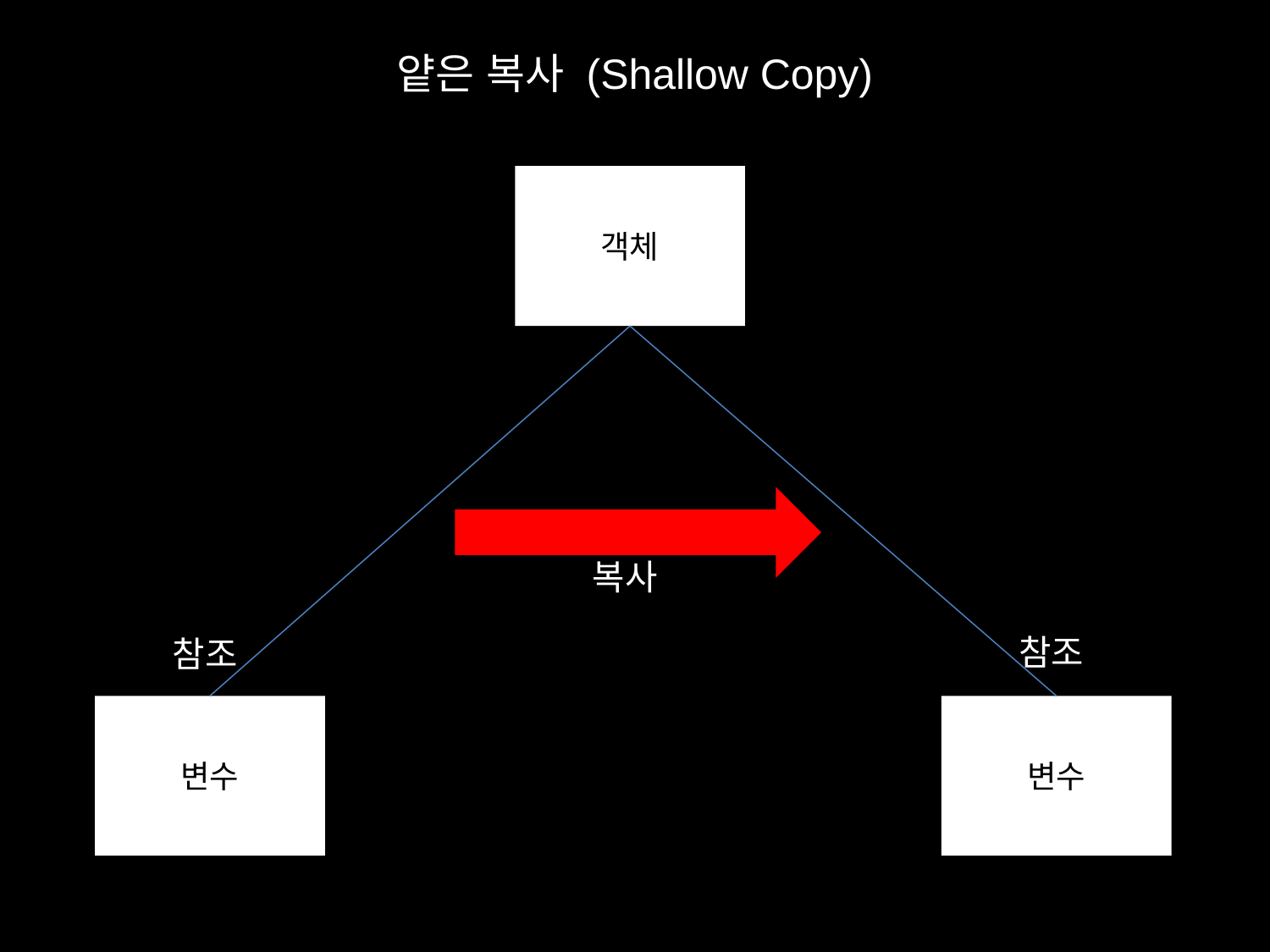

# 얕은 복사 (Shallow Copy)
객체

복사
참조
참조
변수
변수